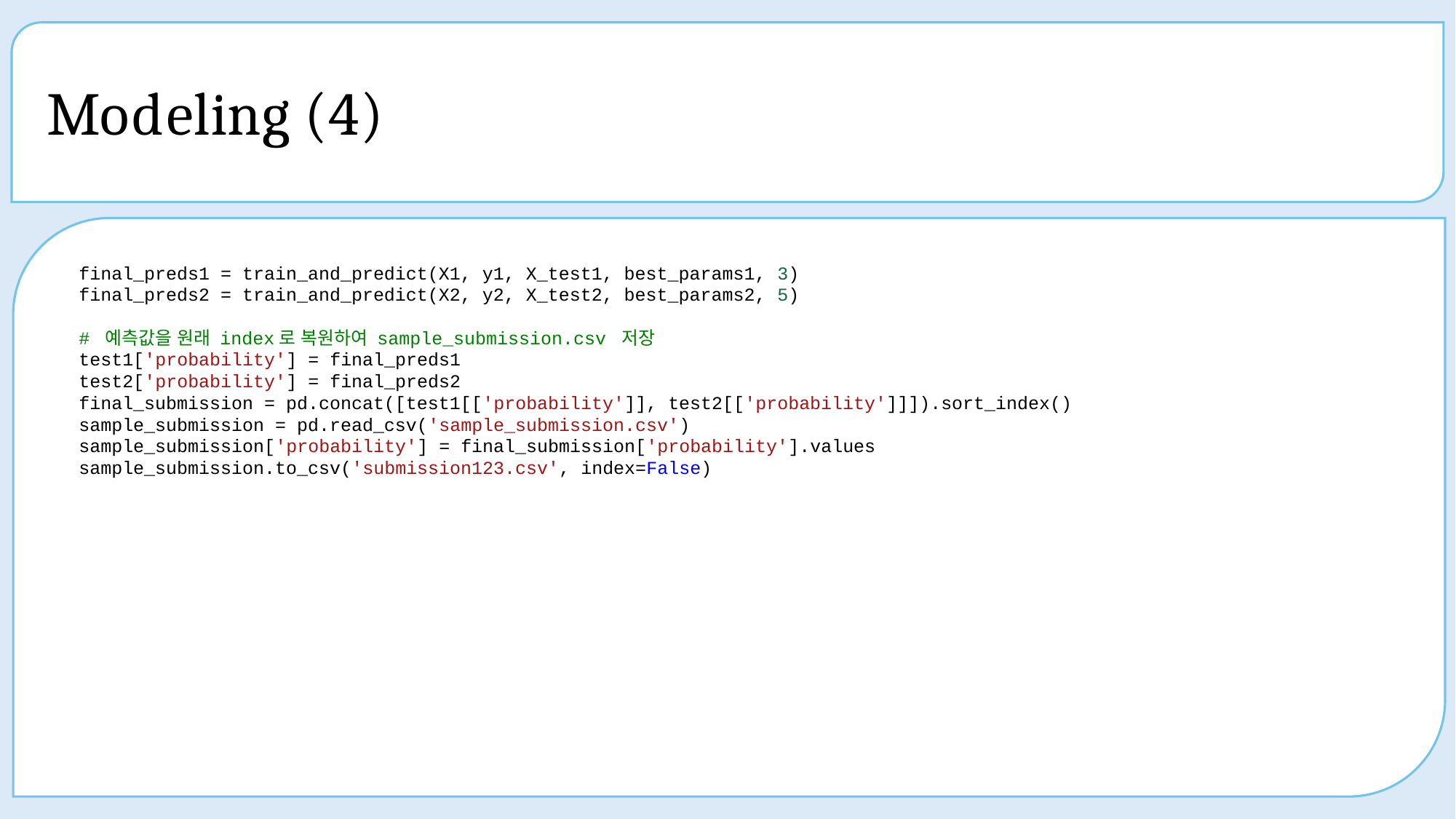

ㅋ
# Modeling (4)

final_preds1 = train_and_predict(X1, y1, X_test1, best_params1, 3)
final_preds2 = train_and_predict(X2, y2, X_test2, best_params2, 5)
# 예측값을 원래 index로 복원하여 sample_submission.csv 저장
test1['probability'] = final_preds1
test2['probability'] = final_preds2
final_submission = pd.concat([test1[['probability']], test2[['probability']]]).sort_index()
sample_submission = pd.read_csv('sample_submission.csv')
sample_submission['probability'] = final_submission['probability'].values
sample_submission.to_csv('submission123.csv', index=False)